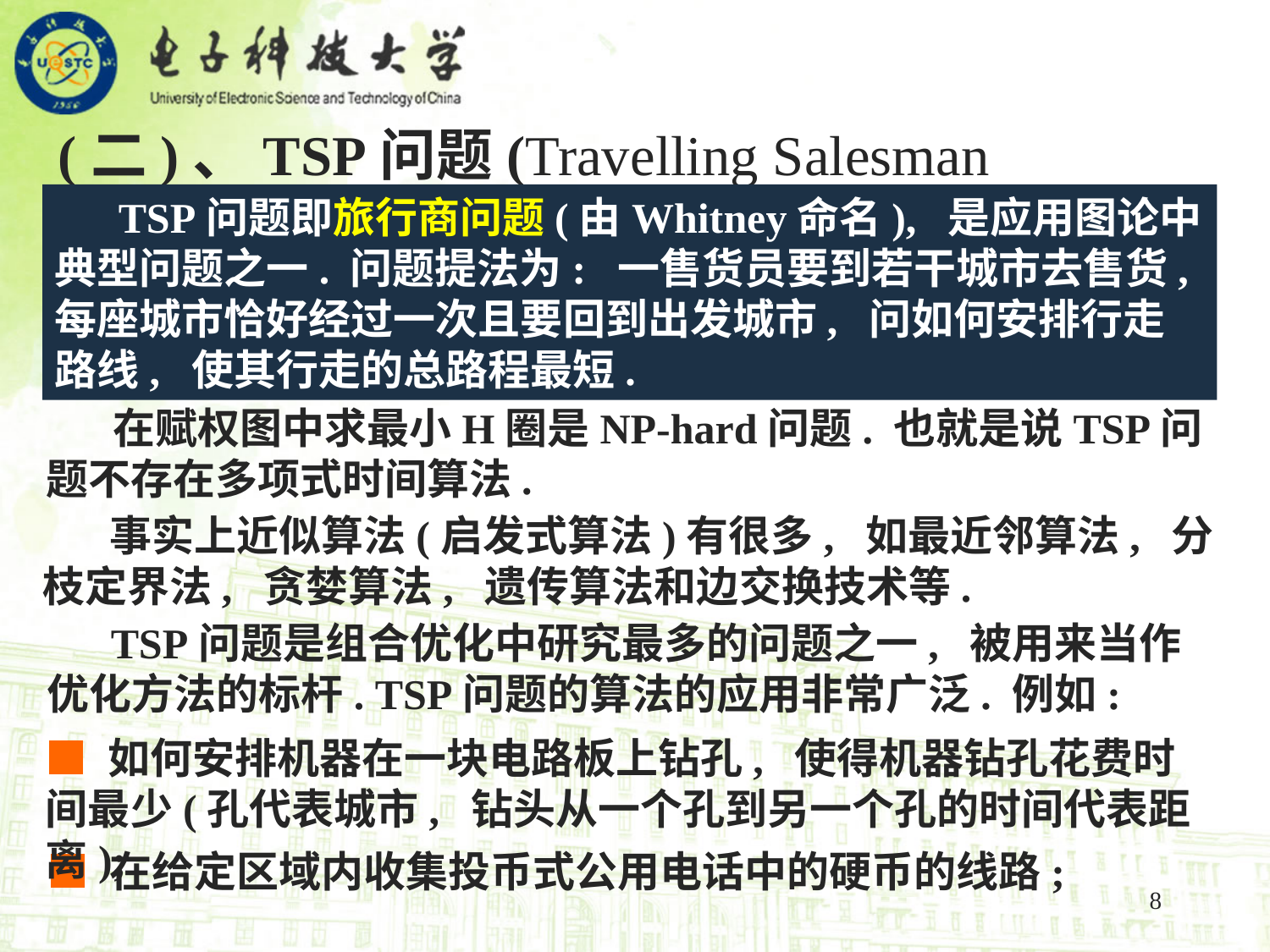

(二)、TSP问题(Travelling Salesman Problem)
      TSP问题即旅行商问题(由Whitney命名),  是应用图论中典型问题之一. 问题提法为:  一售货员要到若干城市去售货,  每座城市恰好经过一次且要回到出发城市,  问如何安排行走路线,  使其行走的总路程最短.
      在赋权图中求最小H圈是NP-hard问题. 也就是说TSP问题不存在多项式时间算法.
      事实上近似算法(启发式算法)有很多,  如最近邻算法,  分枝定界法,  贪婪算法,  遗传算法和边交换技术等.
      TSP问题是组合优化中研究最多的问题之一,  被用来当作优化方法的标杆. TSP问题的算法的应用非常广泛. 例如:
■ 如何安排机器在一块电路板上钻孔,  使得机器钻孔花费时间最少(孔代表城市,  钻头从一个孔到另一个孔的时间代表距离);
■ 在给定区域内收集投币式公用电话中的硬币的线路;
8